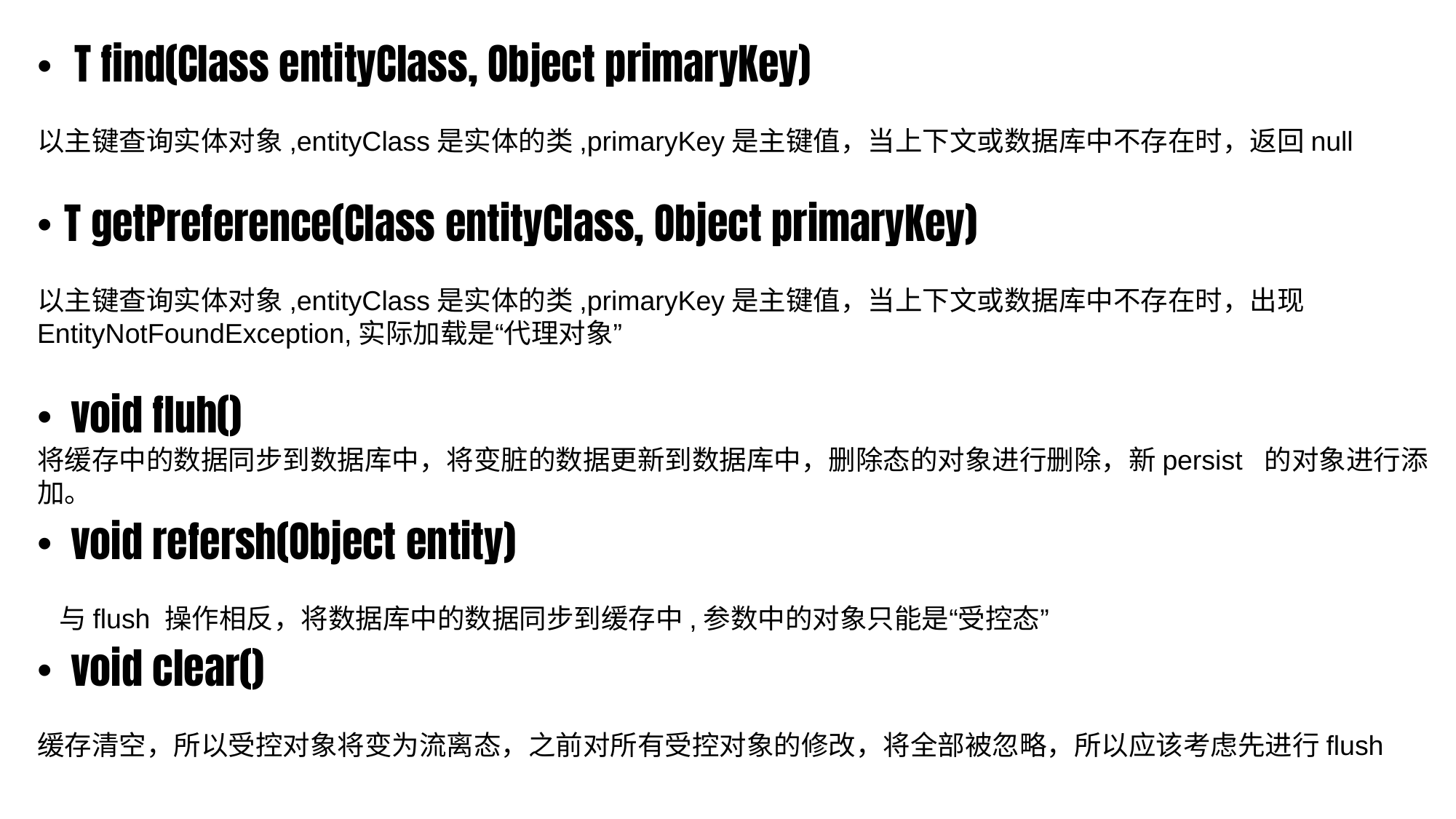

T find(Class entityClass, Object primaryKey)

以主键查询实体对象,entityClass是实体的类,primaryKey是主键值，当上下文或数据库中不存在时，返回null

T getPreference(Class entityClass, Object primaryKey)

以主键查询实体对象,entityClass是实体的类,primaryKey是主键值，当上下文或数据库中不存在时，出现EntityNotFoundException,实际加载是“代理对象”

void fluh()
将缓存中的数据同步到数据库中，将变脏的数据更新到数据库中，删除态的对象进行删除，新persist  的对象进行添加。
void refersh(Object entity)

  与flush 操作相反，将数据库中的数据同步到缓存中,参数中的对象只能是“受控态”
void clear()

缓存清空，所以受控对象将变为流离态，之前对所有受控对象的修改，将全部被忽略，所以应该考虑先进行flush
18